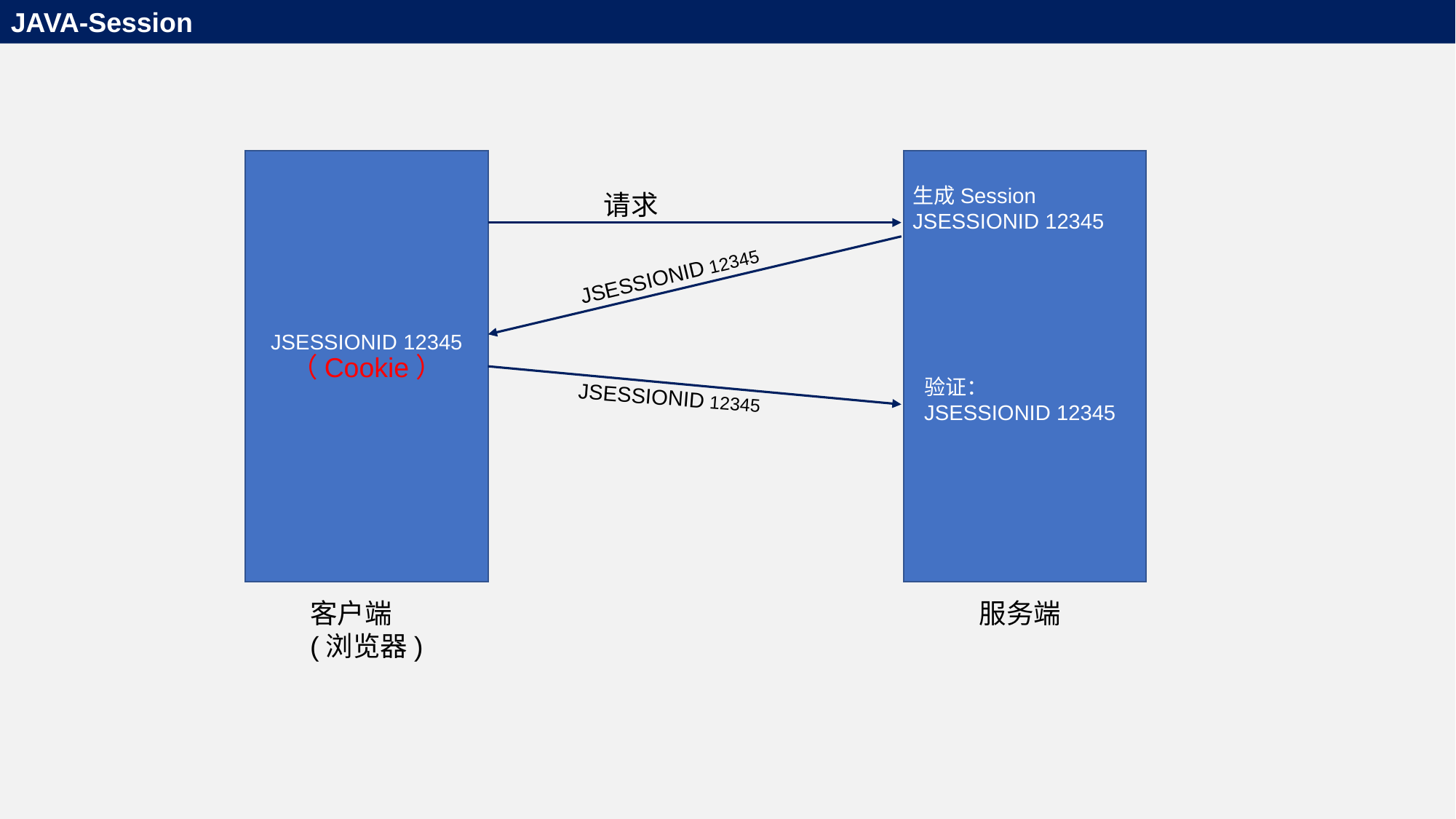

JAVA-Session
（Cookie）

生成Session
JSESSIONID 12345
请求
JSESSIONID 12345
JSESSIONID 12345
验证：
JSESSIONID 12345
JSESSIONID 12345
客户端
(浏览器)
服务端